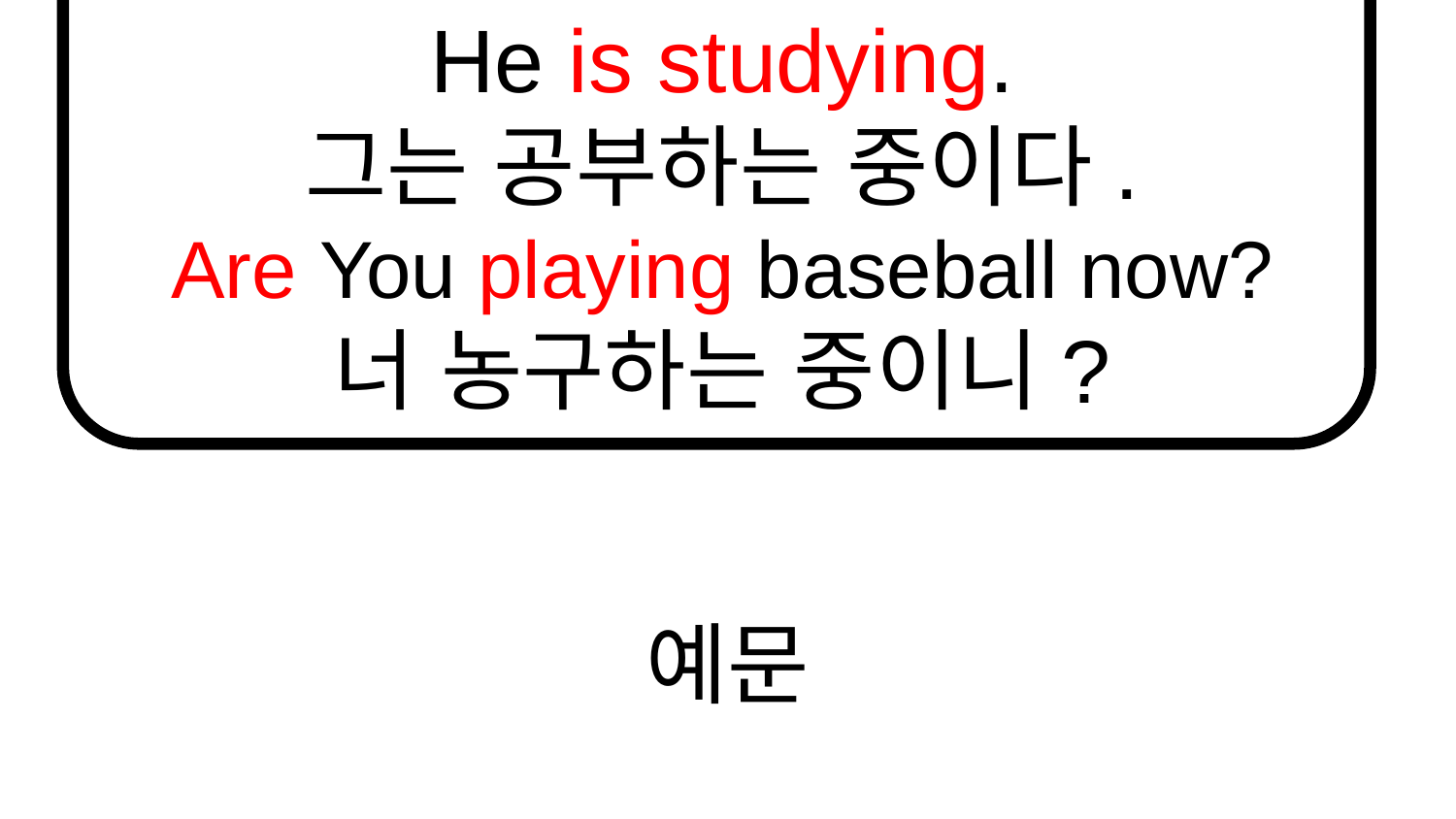

He is studying.
그는 공부하는 중이다.
Are You playing baseball now?
너 농구하는 중이니?
# 예문